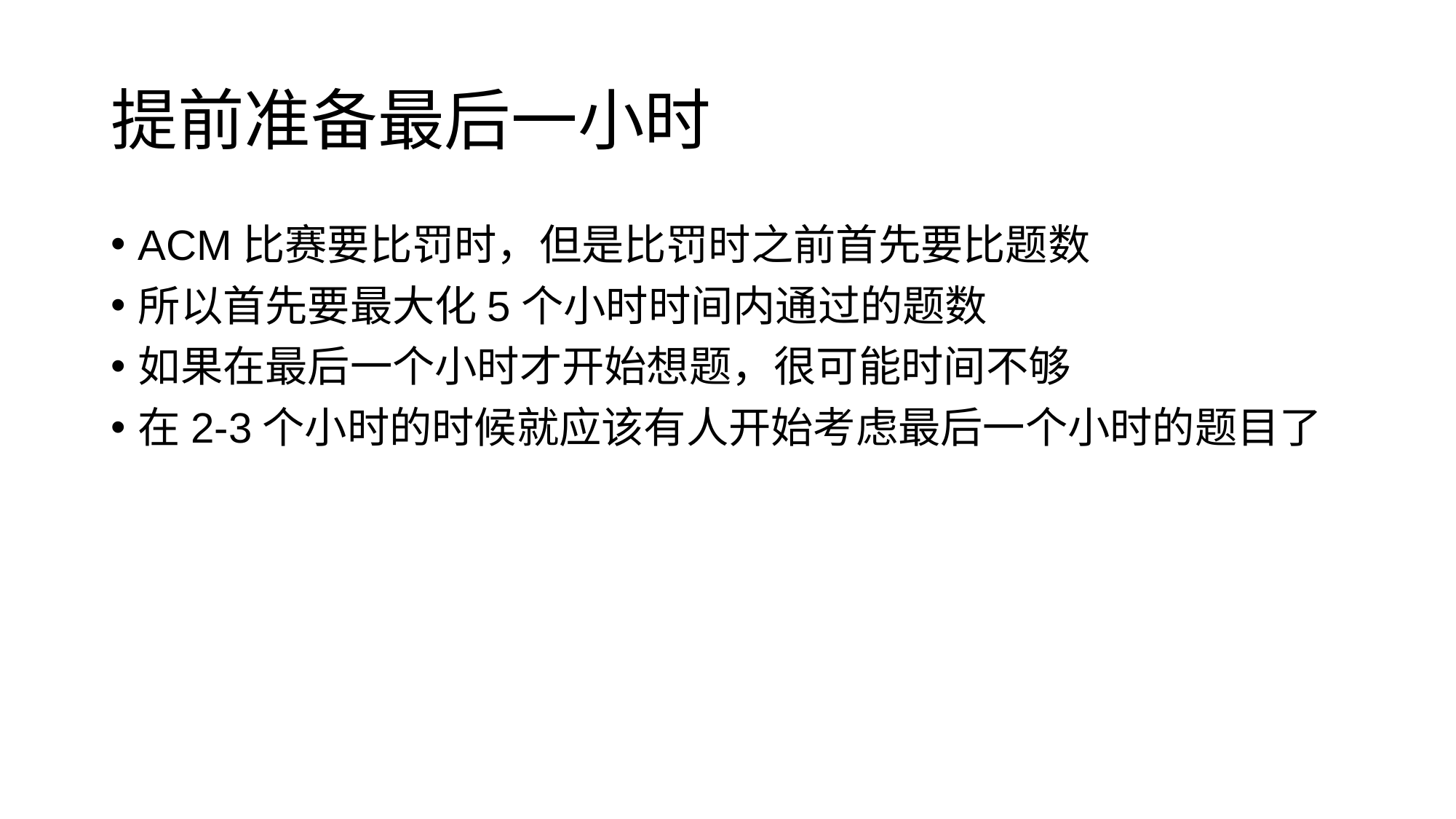

# 提前准备最后一小时
ACM比赛要比罚时，但是比罚时之前首先要比题数
所以首先要最大化5个小时时间内通过的题数
如果在最后一个小时才开始想题，很可能时间不够
在2-3个小时的时候就应该有人开始考虑最后一个小时的题目了